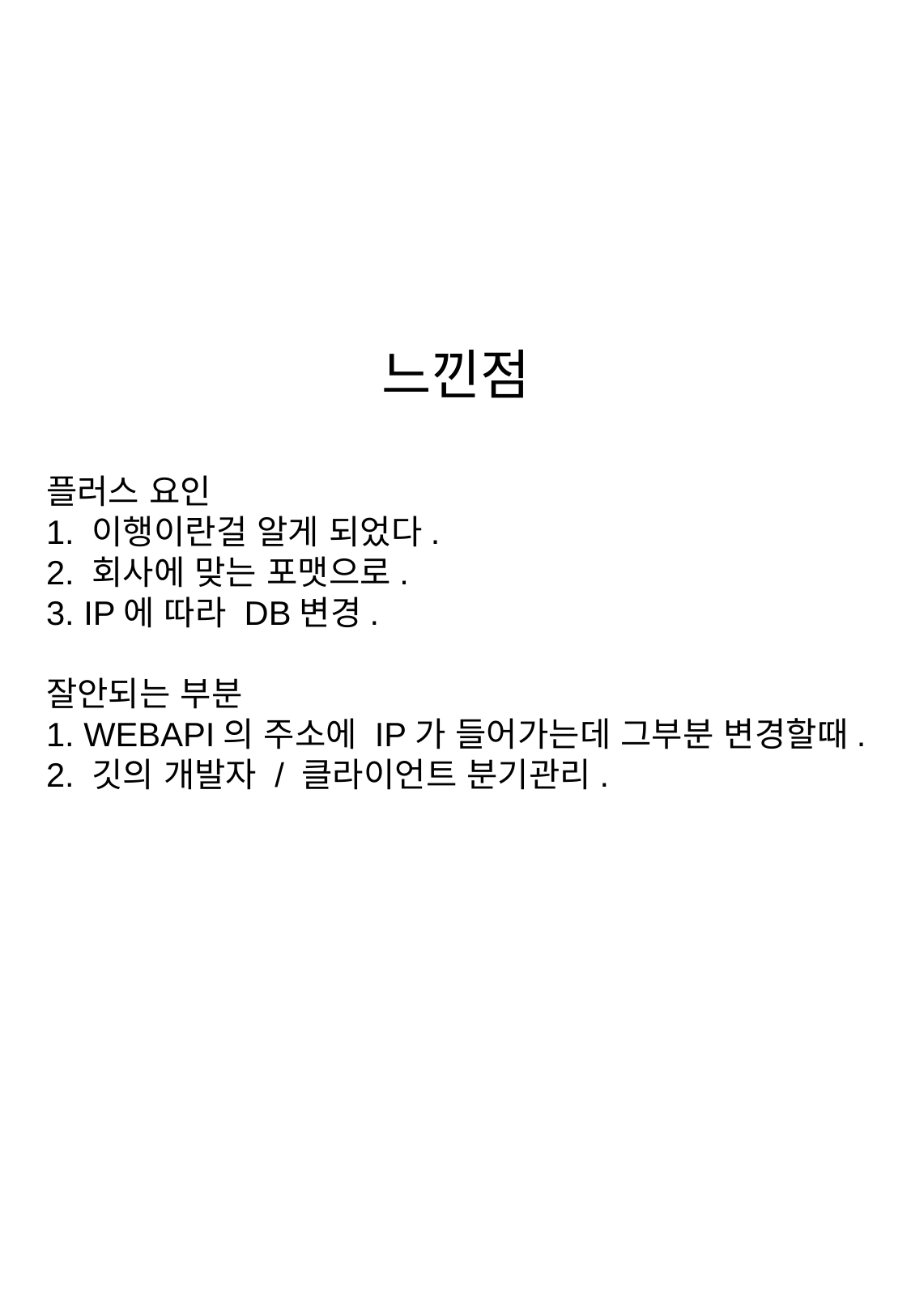

느낀점

플러스 요인
1. 이행이란걸 알게 되었다.
2. 회사에 맞는 포맷으로.
3. IP에 따라 DB변경.

잘안되는 부분
1. WEBAPI의 주소에 IP가 들어가는데 그부분 변경할때.
2. 깃의 개발자 / 클라이언트 분기관리.